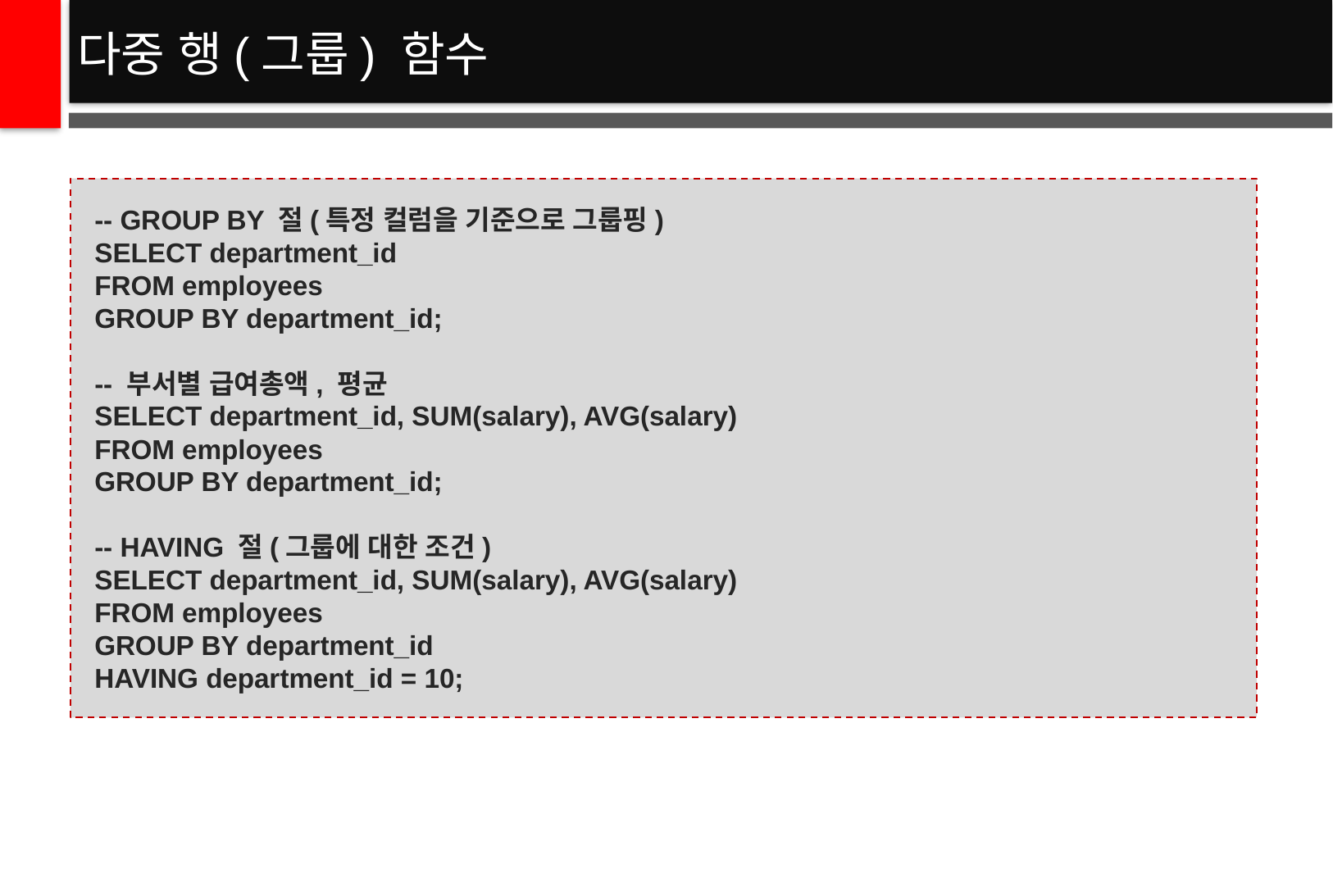

# 다중 행(그룹) 함수
-- GROUP BY 절(특정 컬럼을 기준으로 그룹핑)
SELECT department_id
FROM employees
GROUP BY department_id;

-- 부서별 급여총액, 평균
SELECT department_id, SUM(salary), AVG(salary)
FROM employees
GROUP BY department_id;

-- HAVING 절(그룹에 대한 조건)
SELECT department_id, SUM(salary), AVG(salary)
FROM employees
GROUP BY department_id
HAVING department_id = 10;